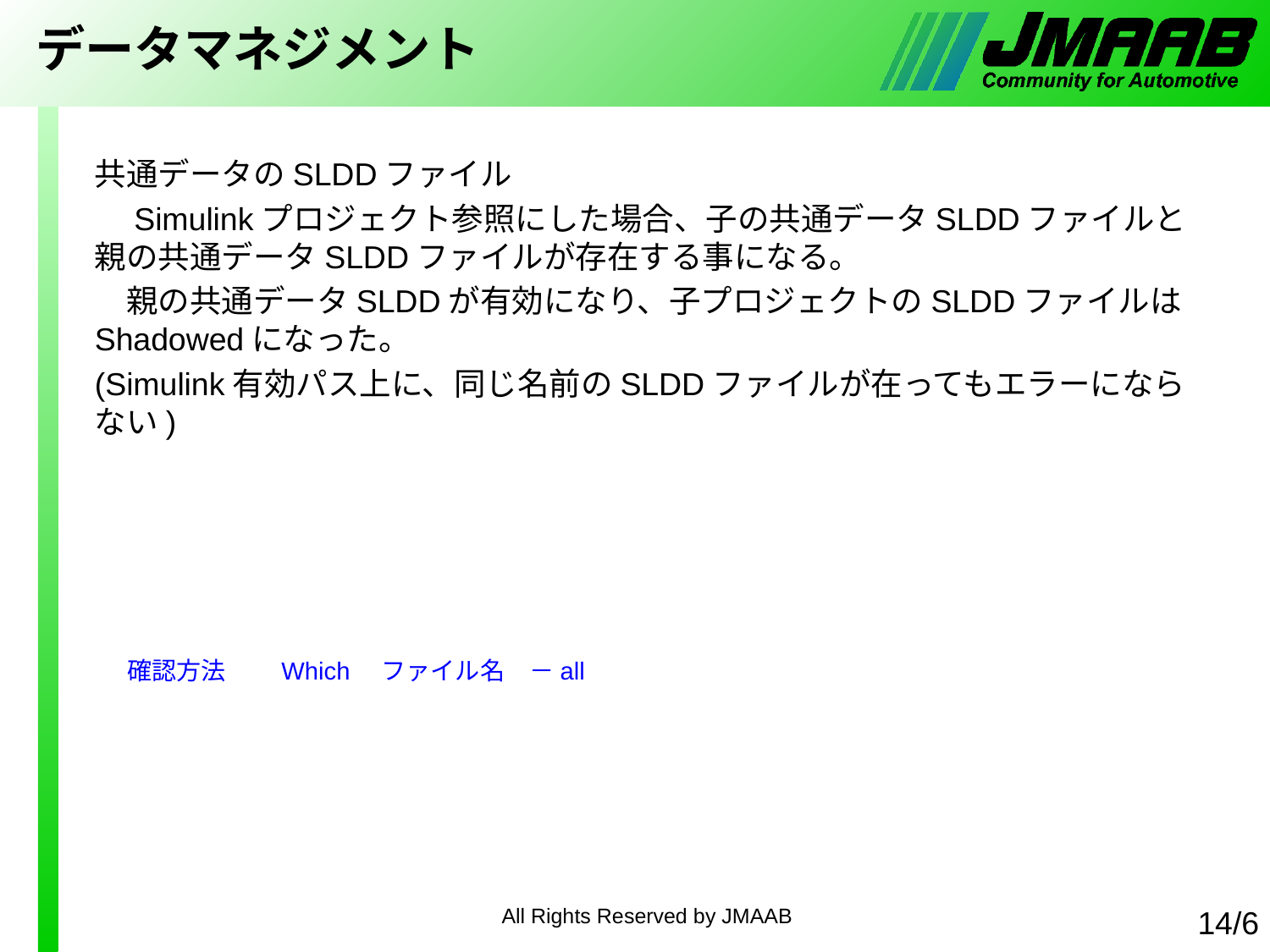

# データマネジメント
共通データのSLDDファイル
　Simulinkプロジェクト参照にした場合、子の共通データSLDDファイルと親の共通データSLDDファイルが存在する事になる。
　親の共通データSLDDが有効になり、子プロジェクトのSLDDファイルはShadowedになった。
(Simulink有効パス上に、同じ名前のSLDDファイルが在ってもエラーにならない)

確認方法　　Which　ファイル名　－all